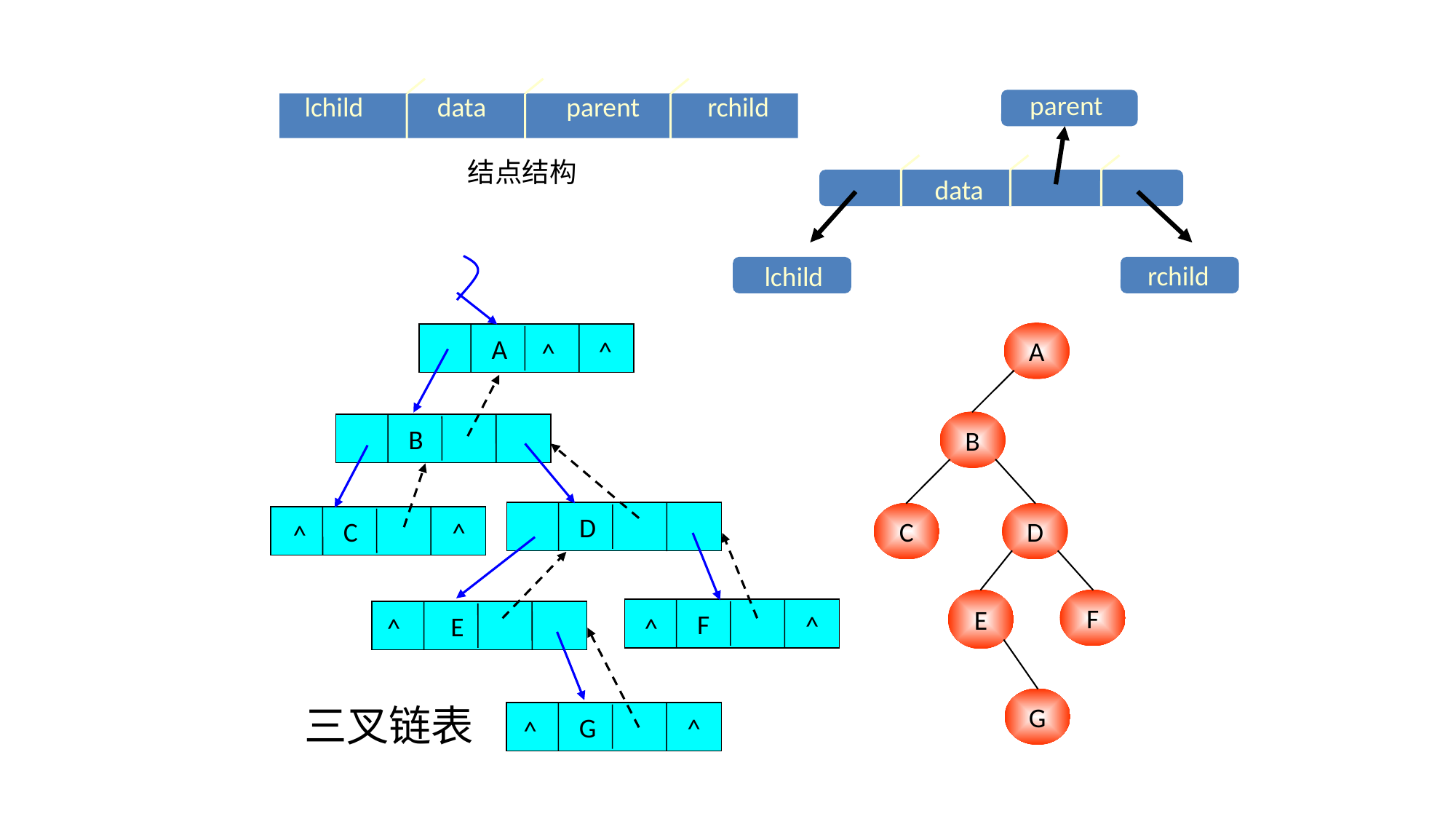

lchild            data             parent           rchild

结点结构
parent

data

rchild
lchild

          A

^
^

          B

          D

          C

^
^

          F

           E

^
^
^

          G

^
^
A
B
C
D
E
F
G
三叉链表